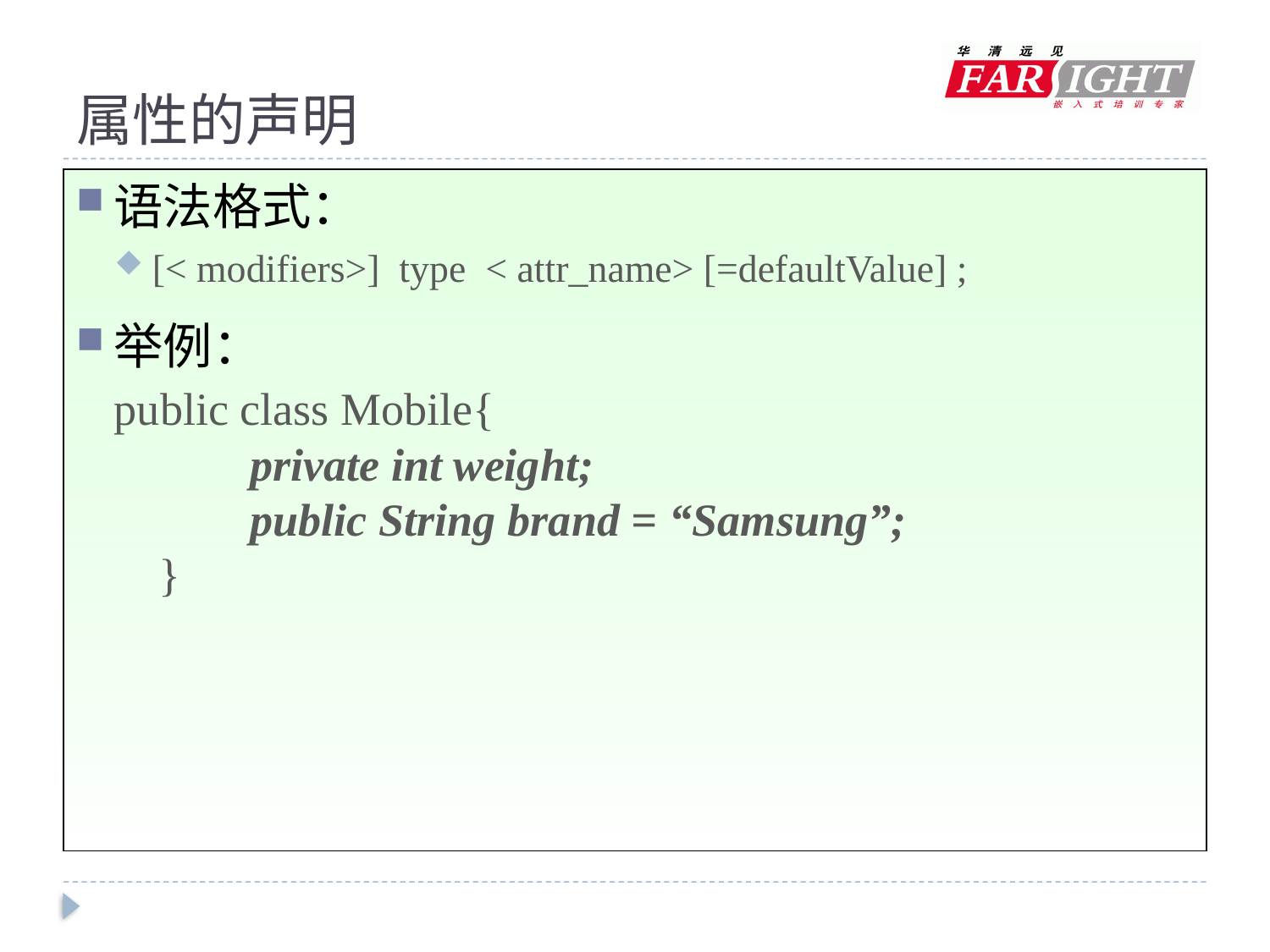

# 属性的声明
语法格式：
[< modifiers>]  type  < attr_name> [=defaultValue] ;
举例：
	public class Mobile{
        private int weight;
        public String brand = “Samsung”;
}